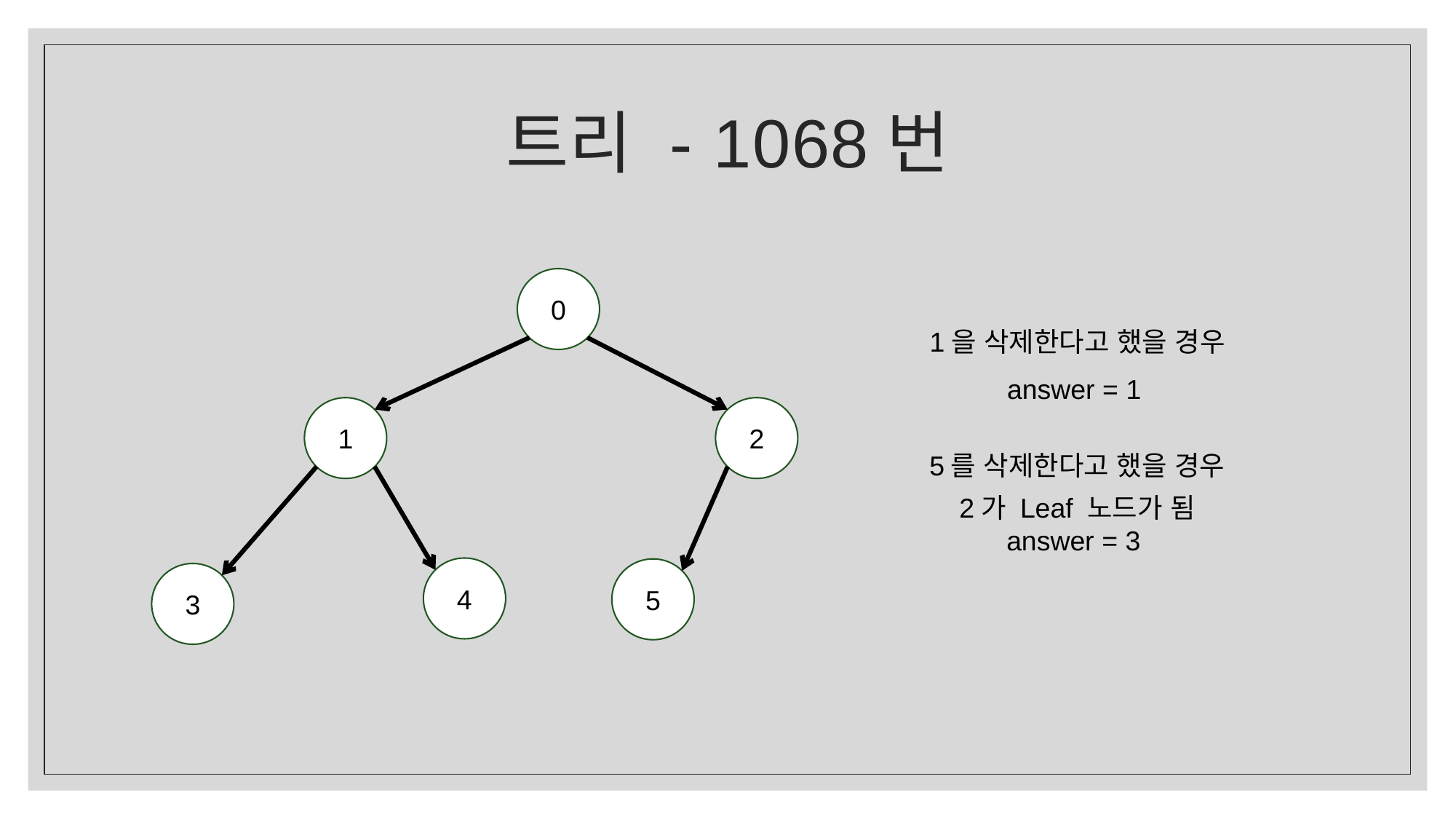

# 트리 - 1068번
0
1을 삭제한다고 했을 경우
answer = 1
1
2
5를 삭제한다고 했을 경우
 2가 Leaf 노드가 됨
answer = 3
4
5
3